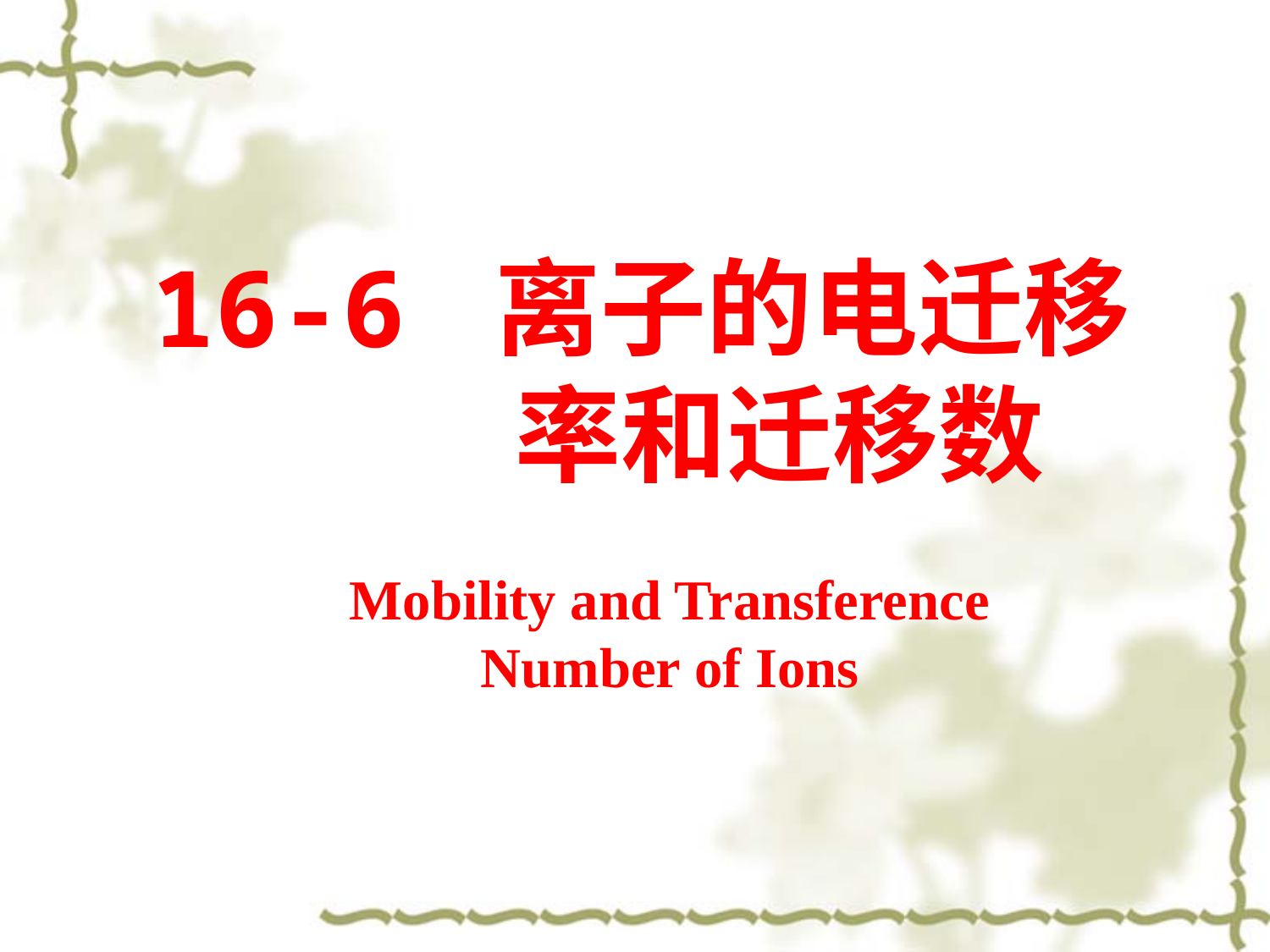

16-6 离子的电迁移率和迁移数
Mobility and Transference Number of Ions